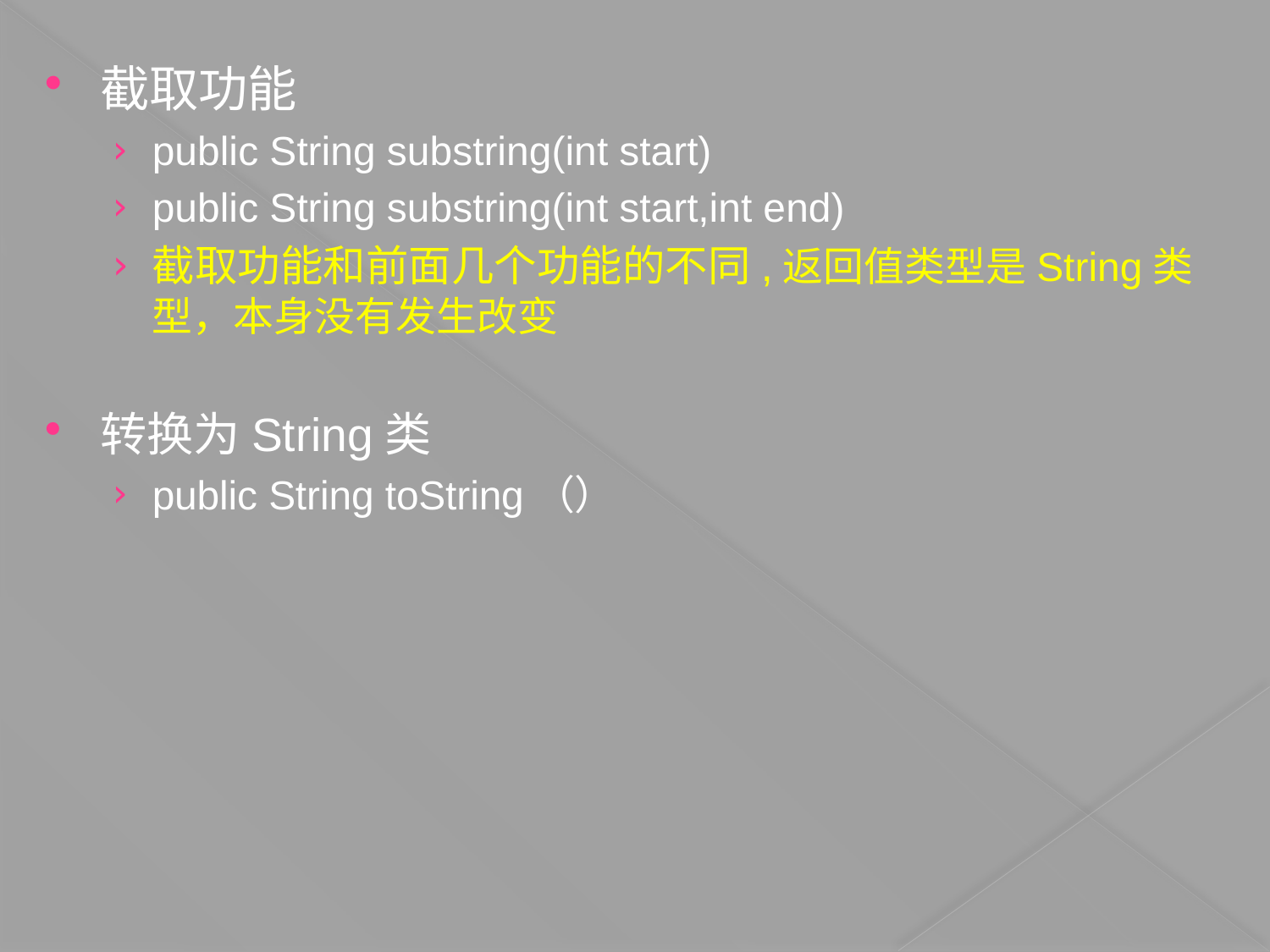

截取功能
public String substring(int start)
public String substring(int start,int end)
截取功能和前面几个功能的不同,返回值类型是String类型，本身没有发生改变

转换为String类
public String toString（）